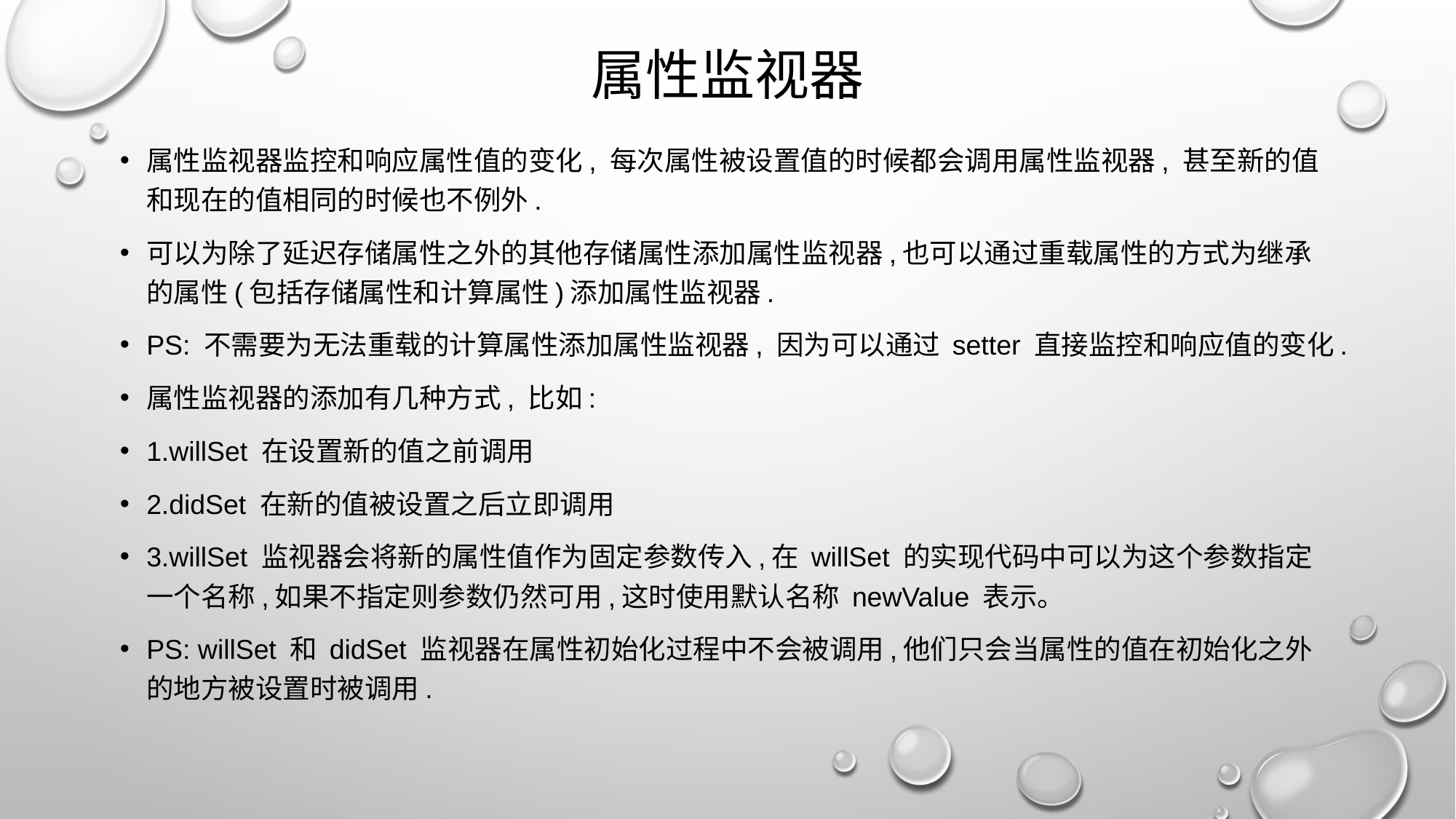

# 属性监视器
属性监视器监控和响应属性值的变化, 每次属性被设置值的时候都会调用属性监视器, 甚至新的值和现在的值相同的时候也不例外.
可以为除了延迟存储属性之外的其他存储属性添加属性监视器,也可以通过重载属性的方式为继承的属性(包括存储属性和计算属性)添加属性监视器.
PS: 不需要为无法重载的计算属性添加属性监视器, 因为可以通过 setter 直接监控和响应值的变化.
属性监视器的添加有几种方式, 比如:
1.willSet 在设置新的值之前调用
2.didSet 在新的值被设置之后立即调用
3.willSet 监视器会将新的属性值作为固定参数传入,在 willSet 的实现代码中可以为这个参数指定一个名称,如果不指定则参数仍然可用,这时使用默认名称 newValue 表示。
PS: willSet 和 didSet 监视器在属性初始化过程中不会被调用,他们只会当属性的值在初始化之外的地方被设置时被调用.